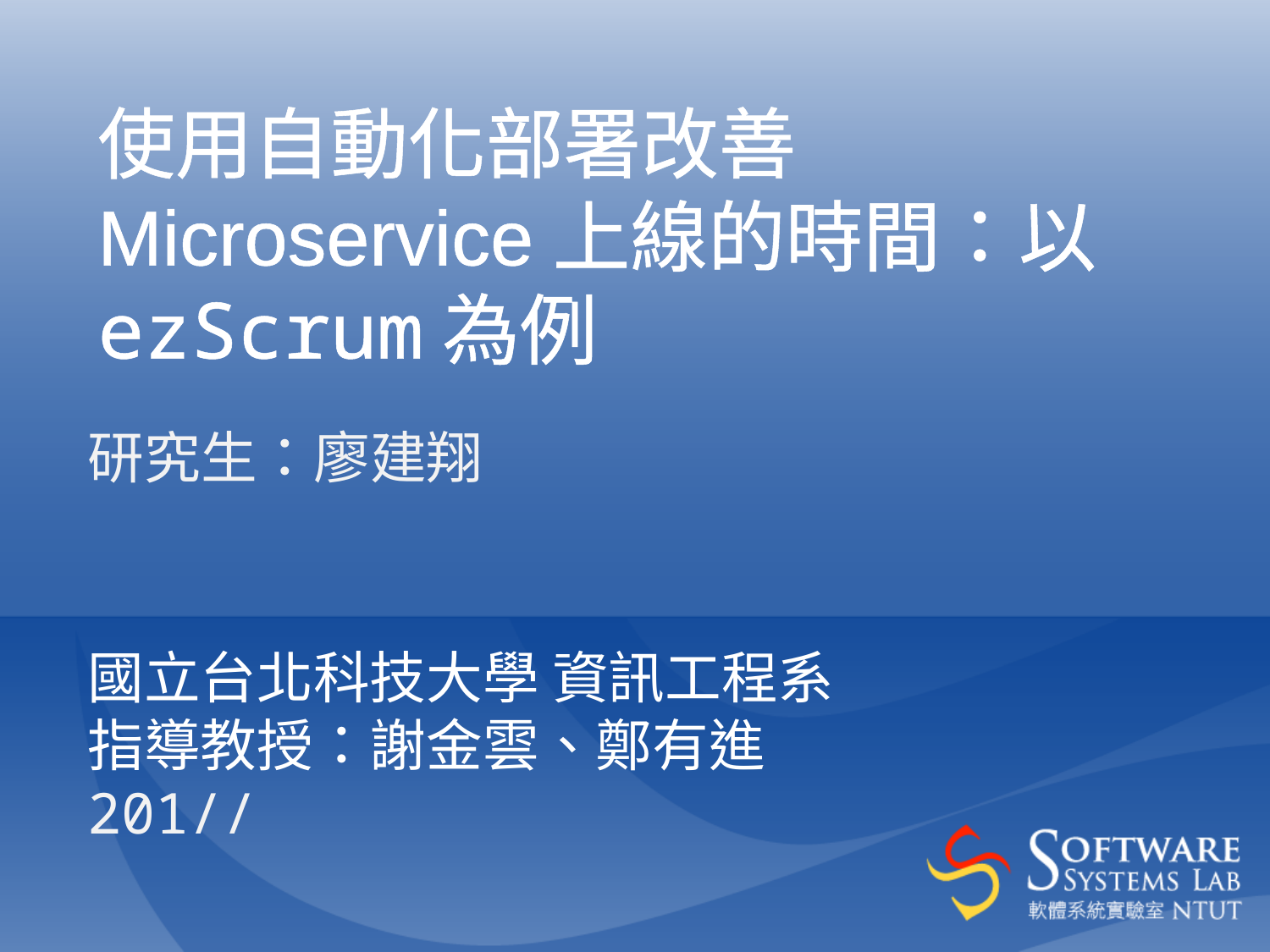

# 使用自動化部署改善Microservice上線的時間：以ezScrum為例
研究生：廖建翔

國立台北科技大學 資訊工程系
指導教授：謝金雲、鄭有進
201//